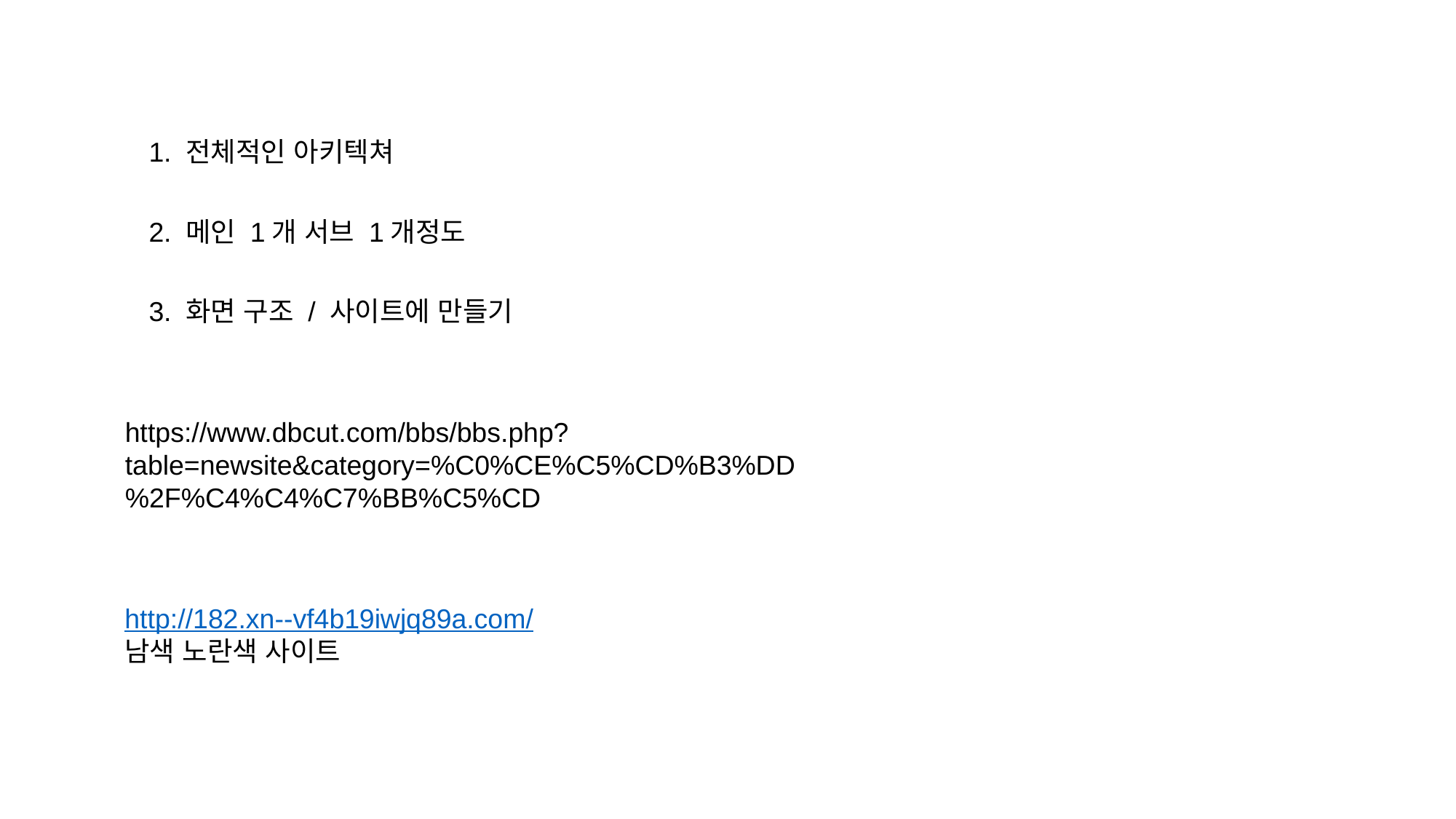

1. 전체적인 아키텍쳐
2. 메인 1개 서브 1개정도
3. 화면 구조 / 사이트에 만들기
https://www.dbcut.com/bbs/bbs.php?table=newsite&category=%C0%CE%C5%CD%B3%DD%2F%C4%C4%C7%BB%C5%CD
http://182.xn--vf4b19iwjq89a.com/
남색 노란색 사이트